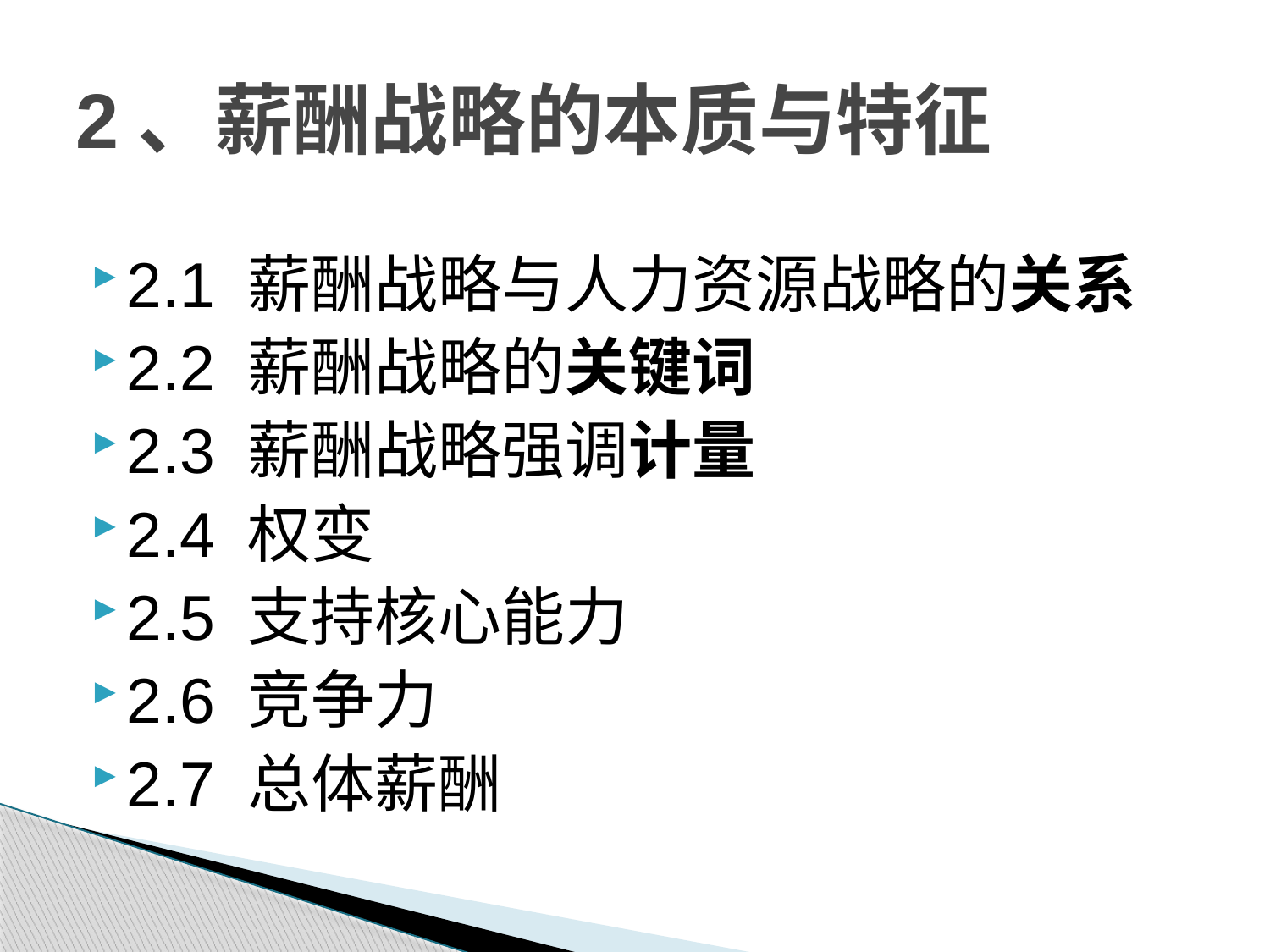

# 2、薪酬战略的本质与特征
2.1 薪酬战略与人力资源战略的关系
2.2 薪酬战略的关键词
2.3 薪酬战略强调计量
2.4 权变
2.5 支持核心能力
2.6 竞争力
2.7 总体薪酬